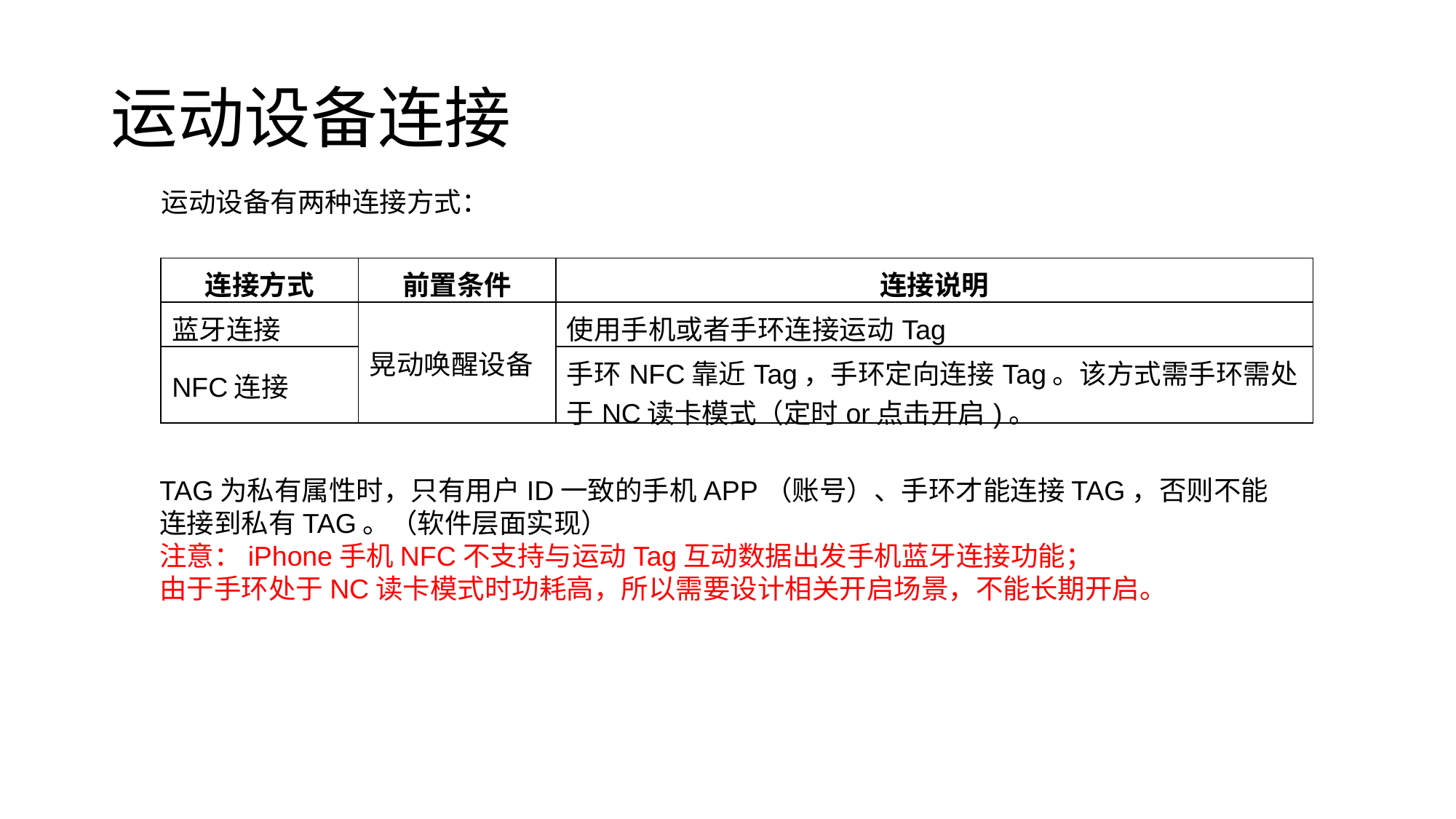

# 运动设备连接
运动设备有两种连接方式：
| 连接方式 | 前置条件 | 连接说明 |
| --- | --- | --- |
| 蓝牙连接 | 晃动唤醒设备 | 使用手机或者手环连接运动Tag |
| NFC连接 |  | 手环NFC靠近Tag，手环定向连接Tag。该方式需手环需处于NC读卡模式（定时or点击开启)。 |
TAG为私有属性时，只有用户ID一致的手机APP（账号）、手环才能连接TAG，否则不能连接到私有TAG。（软件层面实现）
注意：iPhone手机NFC不支持与运动Tag互动数据出发手机蓝牙连接功能；
由于手环处于NC读卡模式时功耗高，所以需要设计相关开启场景，不能长期开启。